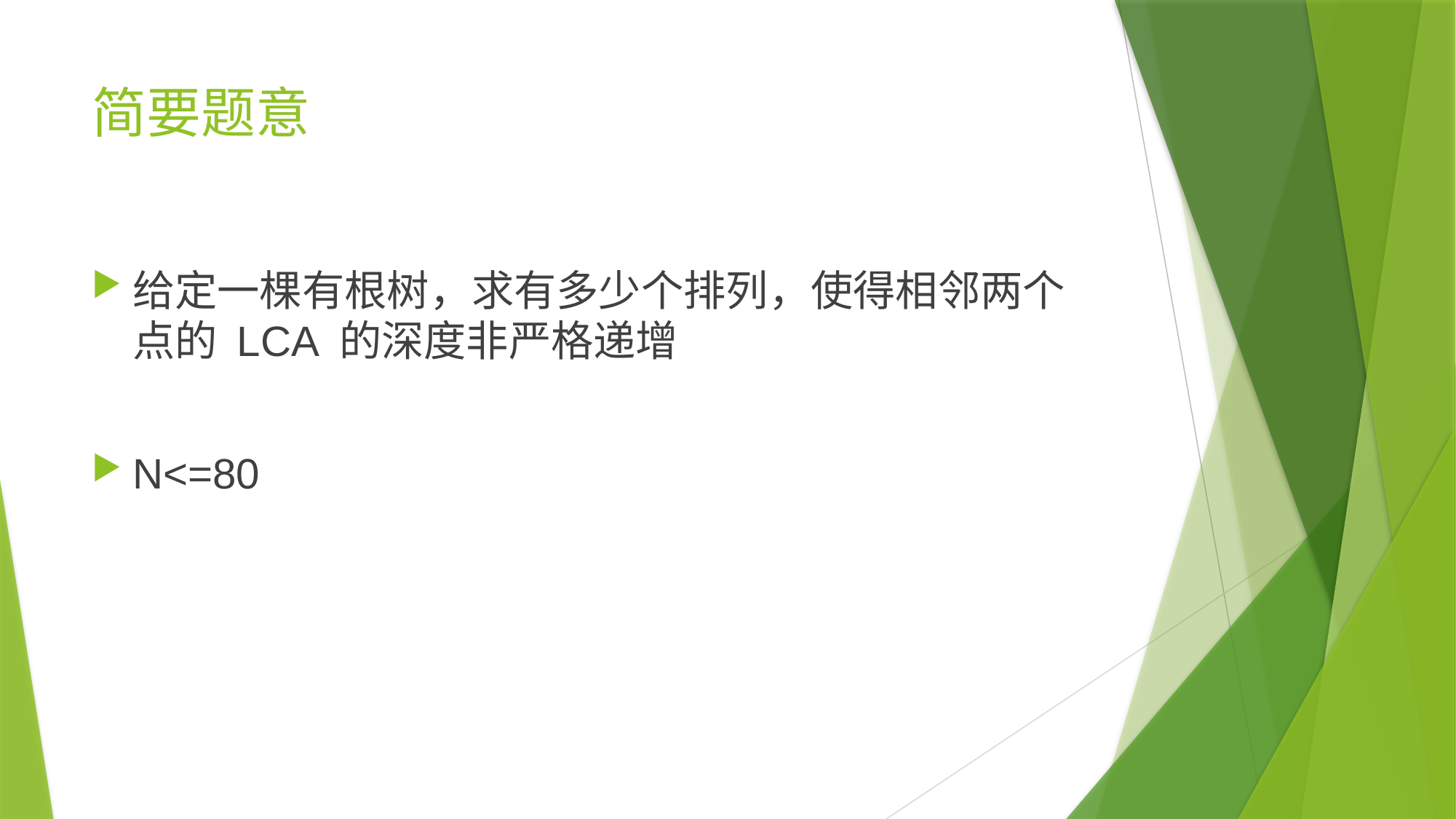

# 简要题意
给定一棵有根树，求有多少个排列，使得相邻两个点的 LCA 的深度非严格递增

N<=80